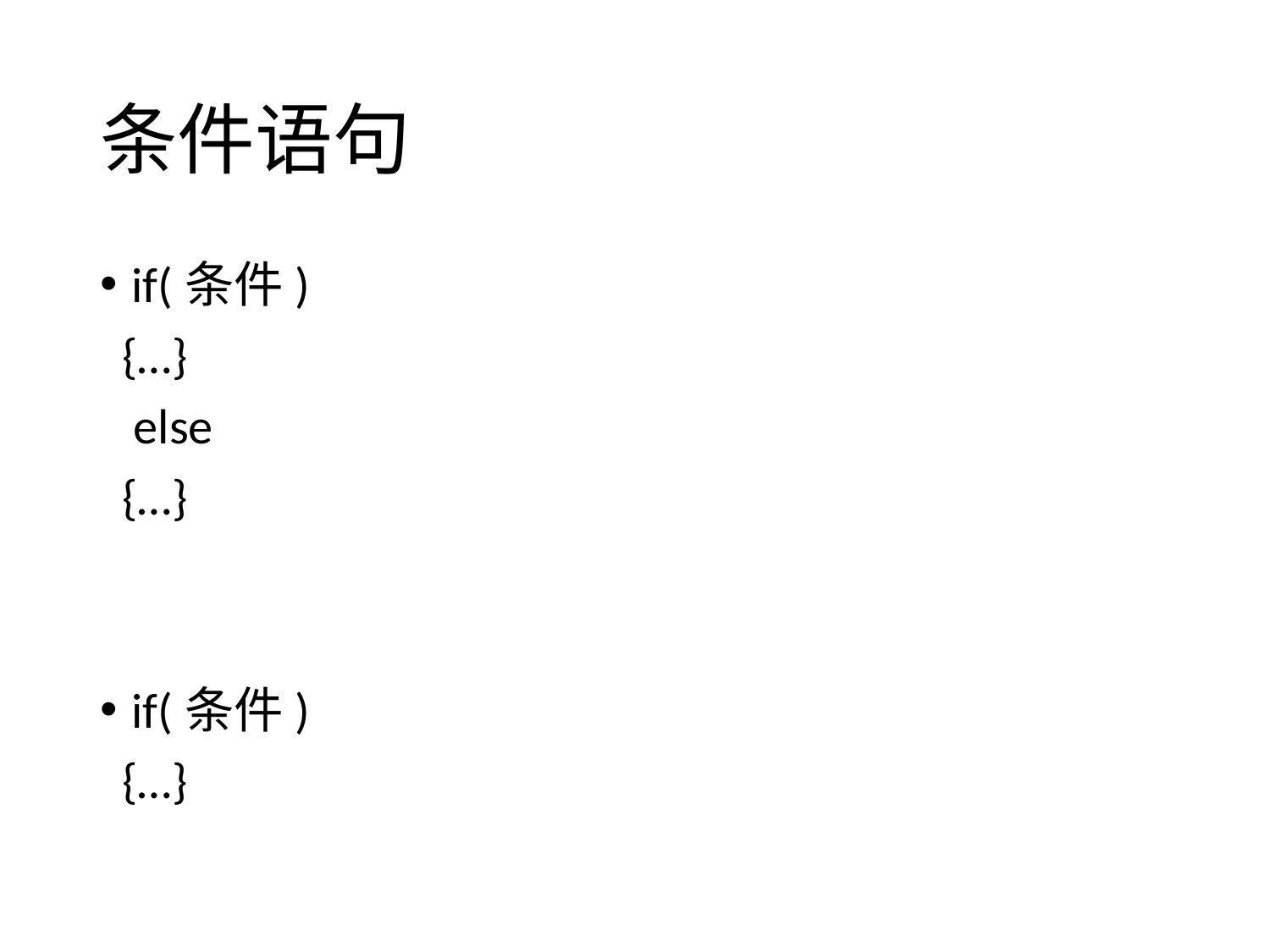

# 条件语句
if(条件)
  {…}
   else
  {…}

if(条件)
  {…}